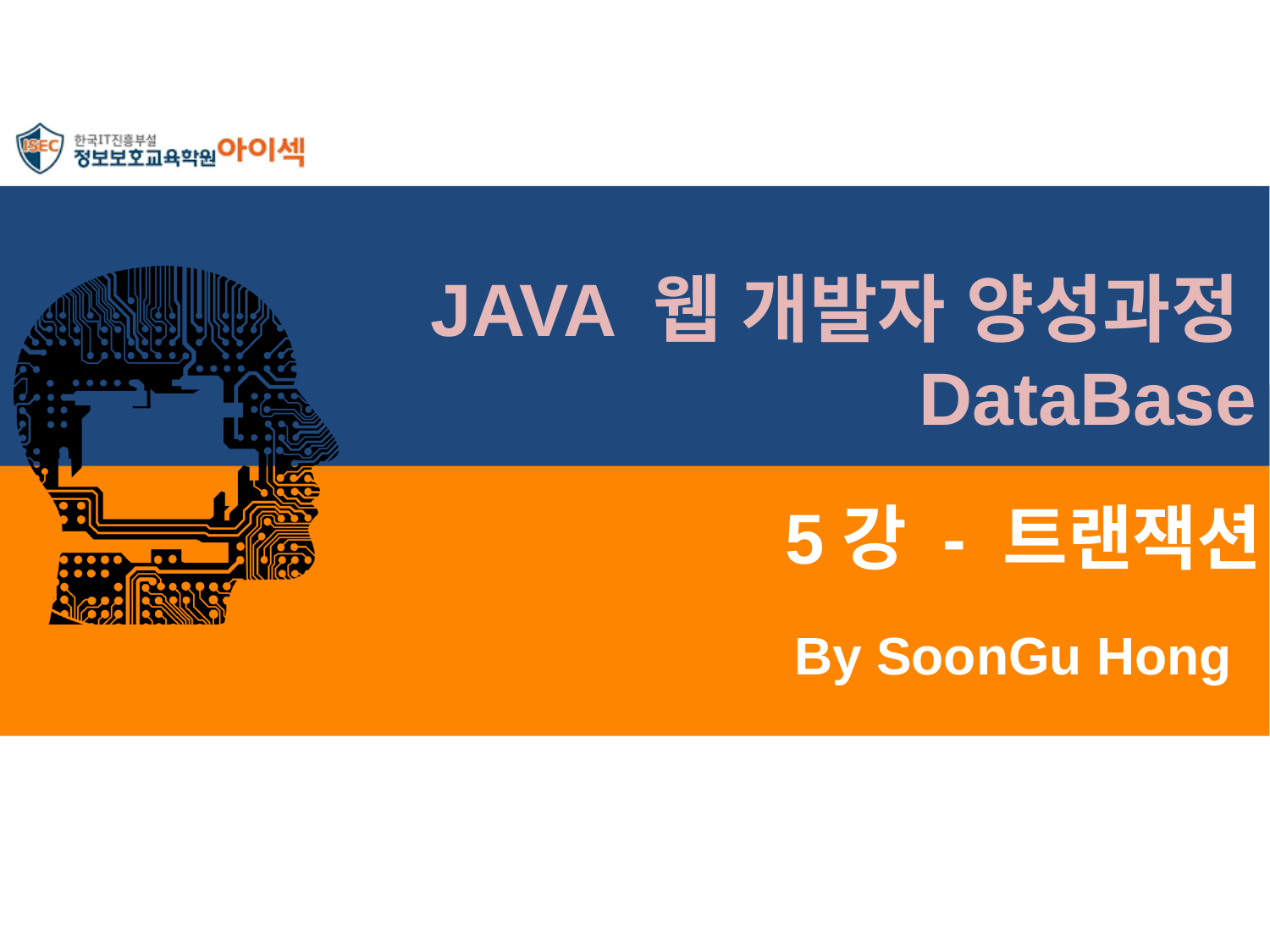

JAVA 웹 개발자 양성과정DataBase
# 5강 - 트랜잭션
By SoonGu Hong